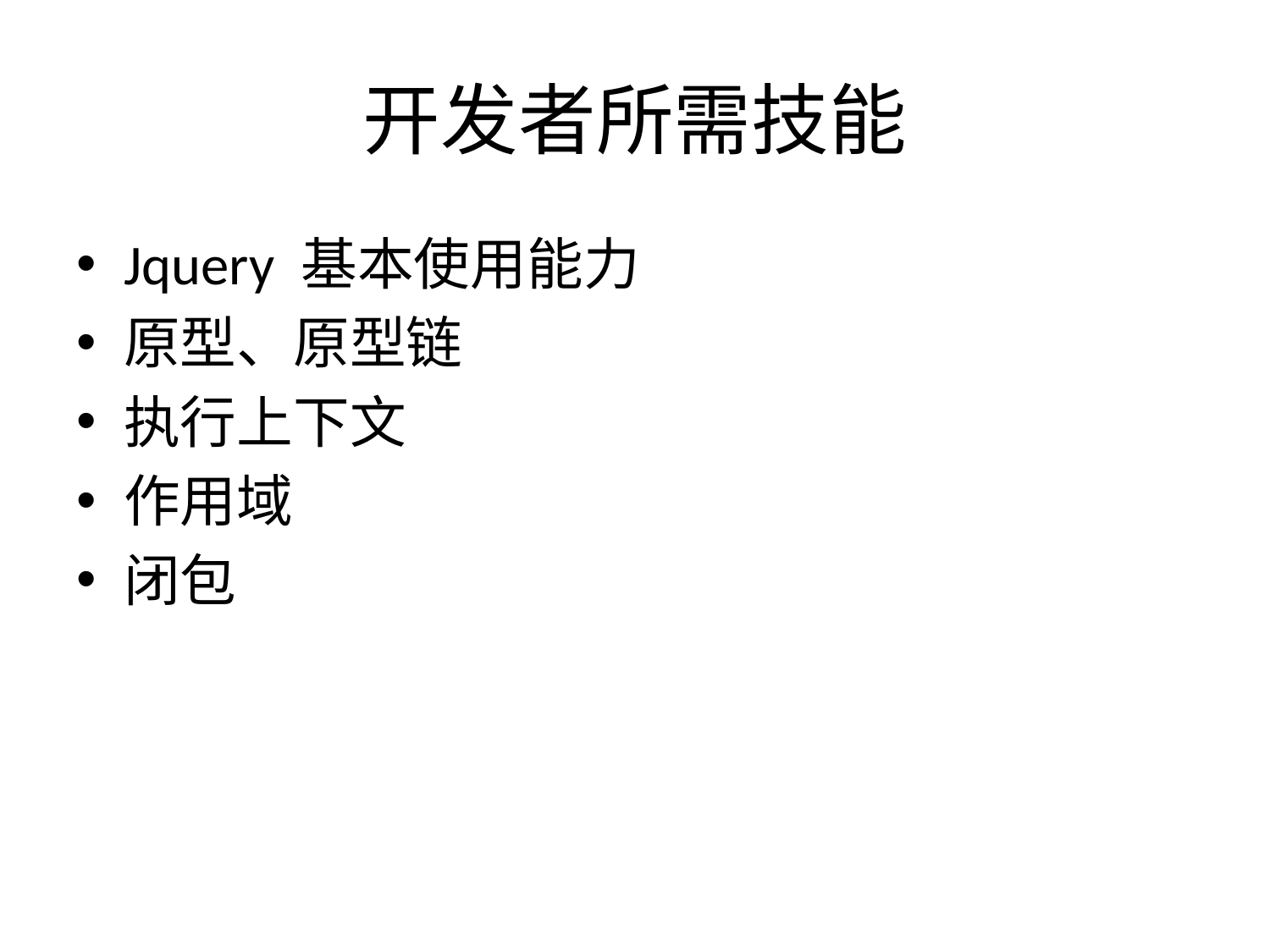

# 开发者所需技能
Jquery 基本使用能力
原型、原型链
执行上下文
作用域
闭包